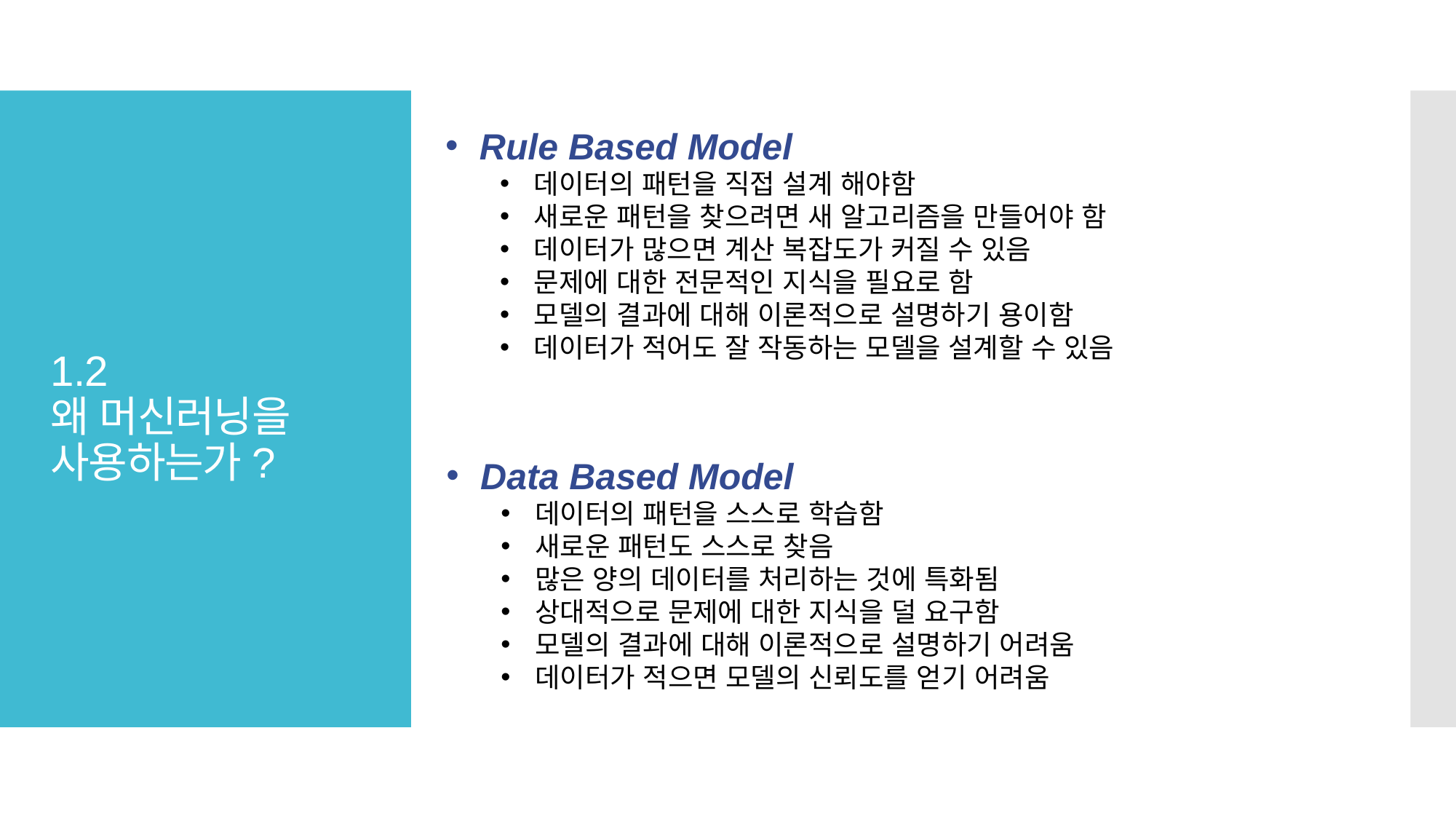

Rule Based Model
데이터의 패턴을 직접 설계 해야함
새로운 패턴을 찾으려면 새 알고리즘을 만들어야 함
데이터가 많으면 계산 복잡도가 커질 수 있음
문제에 대한 전문적인 지식을 필요로 함
모델의 결과에 대해 이론적으로 설명하기 용이함
데이터가 적어도 잘 작동하는 모델을 설계할 수 있음
# 1.2 왜 머신러닝을 사용하는가?
Data Based Model
데이터의 패턴을 스스로 학습함
새로운 패턴도 스스로 찾음
많은 양의 데이터를 처리하는 것에 특화됨
상대적으로 문제에 대한 지식을 덜 요구함
모델의 결과에 대해 이론적으로 설명하기 어려움
데이터가 적으면 모델의 신뢰도를 얻기 어려움